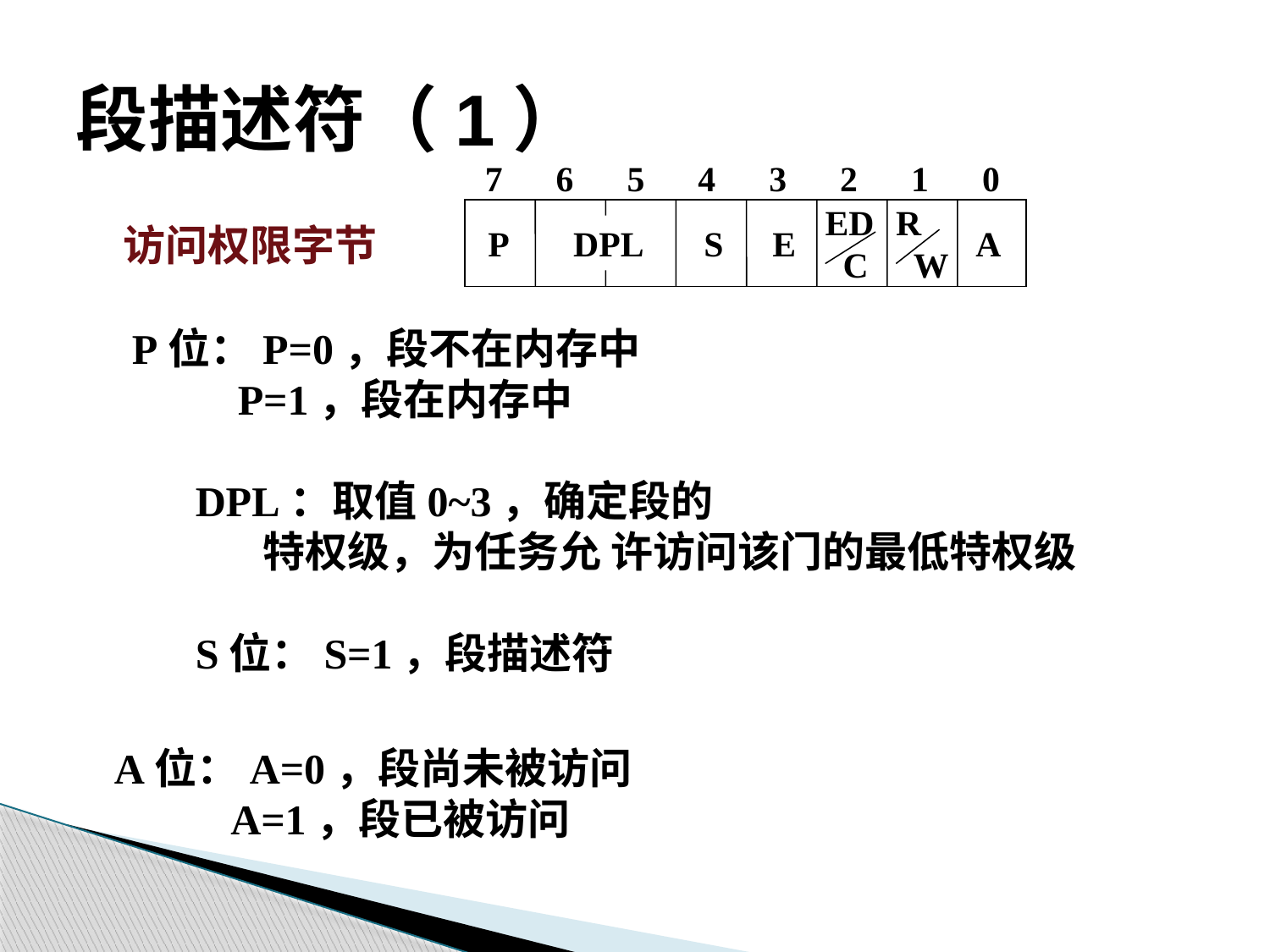

# 段描述符（1）
7
6
5
4
3
2
1
0
ED
  C
R
  W

P
DPL
S
E
A

访问权限字节
P位：P=0，段不在内存中
    P=1，段在内存中

DPL：取值0~3，确定段的
      特权级，为任务允 许访问该门的最低特权级

S位：S=1，段描述符
A位：A=0，段尚未被访问
     A=1，段已被访问